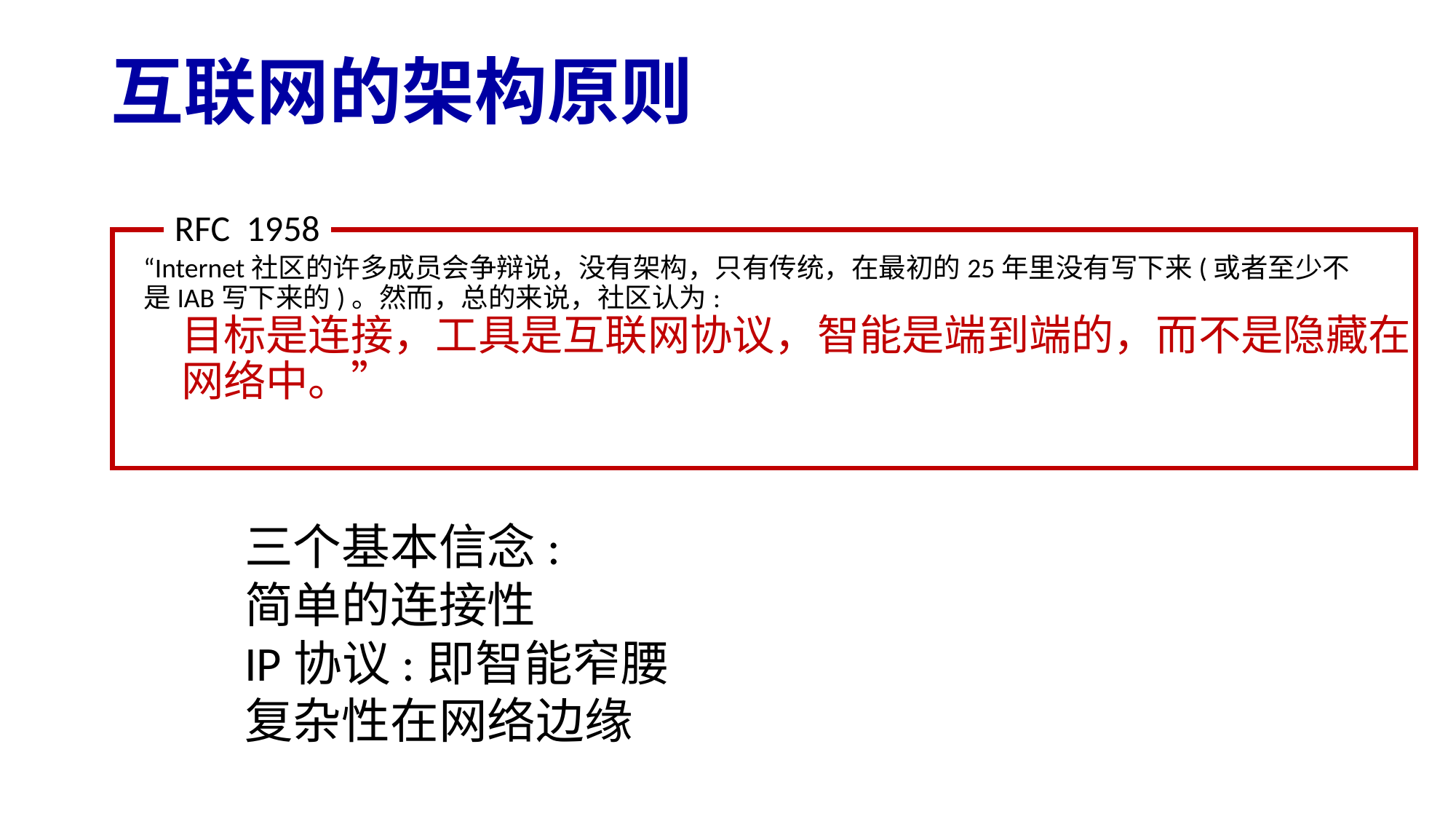

# 互联网的架构原则
RFC  1958

“Internet社区的许多成员会争辩说，没有架构，只有传统，在最初的25年里没有写下来(或者至少不是IAB写下来的)。然而，总的来说，社区认为:
目标是连接，工具是互联网协议，智能是端到端的，而不是隐藏在网络中。”
三个基本信念:
简单的连接性
IP协议:即智能窄腰
复杂性在网络边缘